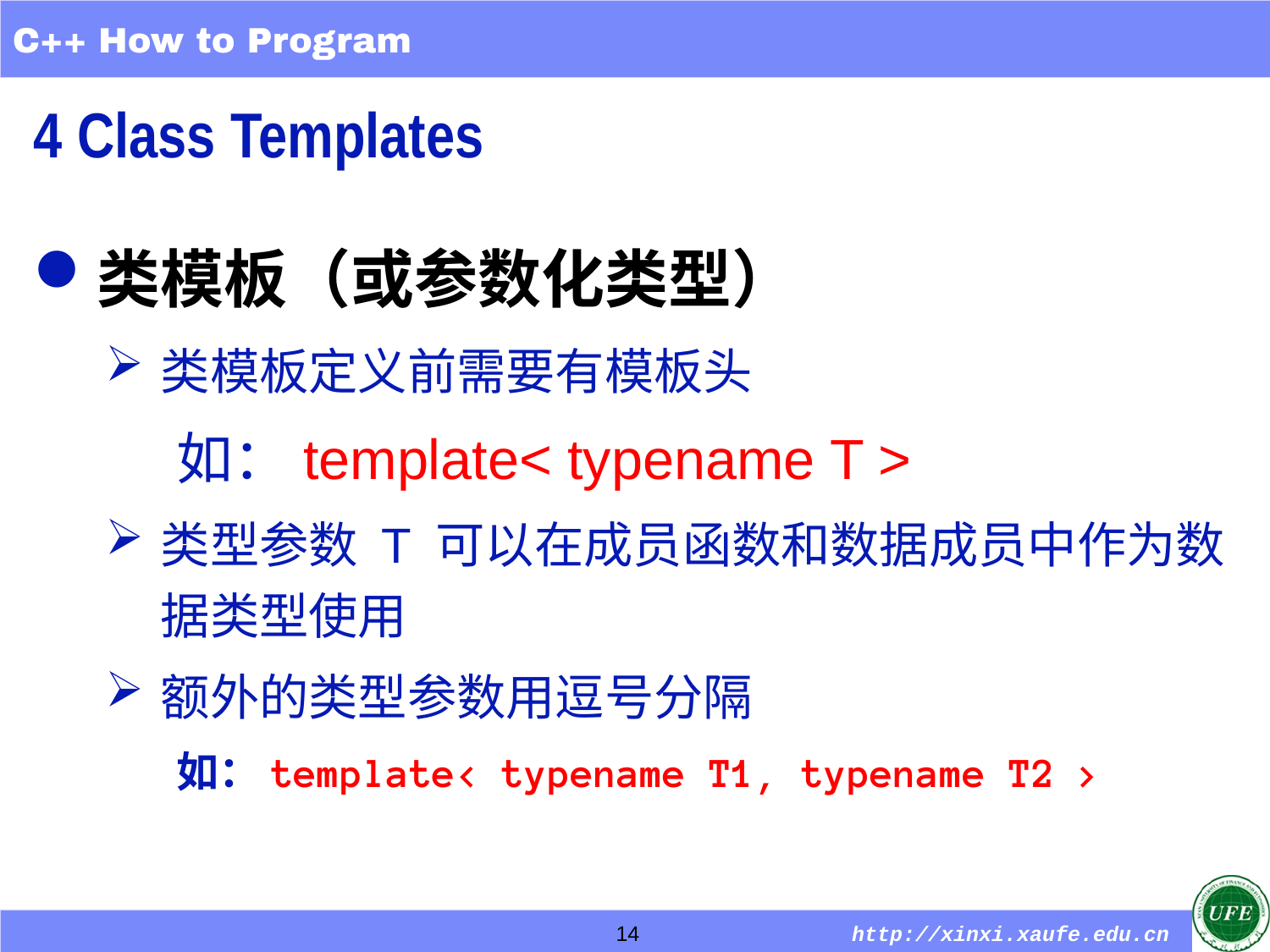

4 Class Templates
类模板（或参数化类型）
类模板定义前需要有模板头
如：template< typename T >
类型参数 T 可以在成员函数和数据成员中作为数据类型使用
额外的类型参数用逗号分隔
如：template< typename T1, typename T2 >
14